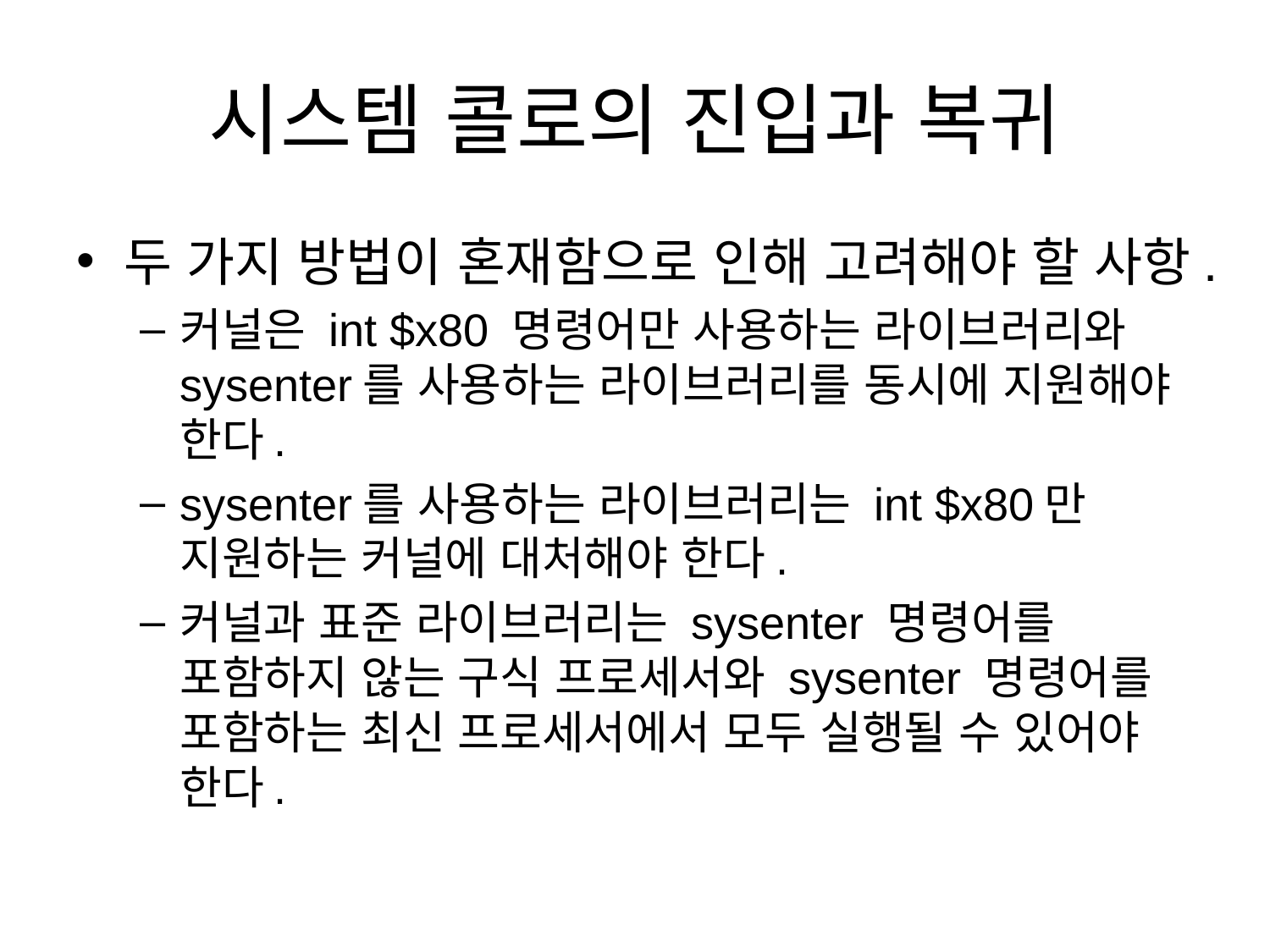

# 시스템 콜로의 진입과 복귀
두 가지 방법이 혼재함으로 인해 고려해야 할 사항.
커널은 int $x80 명령어만 사용하는 라이브러리와 sysenter를 사용하는 라이브러리를 동시에 지원해야 한다.
sysenter를 사용하는 라이브러리는 int $x80만 지원하는 커널에 대처해야 한다.
커널과 표준 라이브러리는 sysenter 명령어를 포함하지 않는 구식 프로세서와 sysenter 명령어를 포함하는 최신 프로세서에서 모두 실행될 수 있어야 한다.